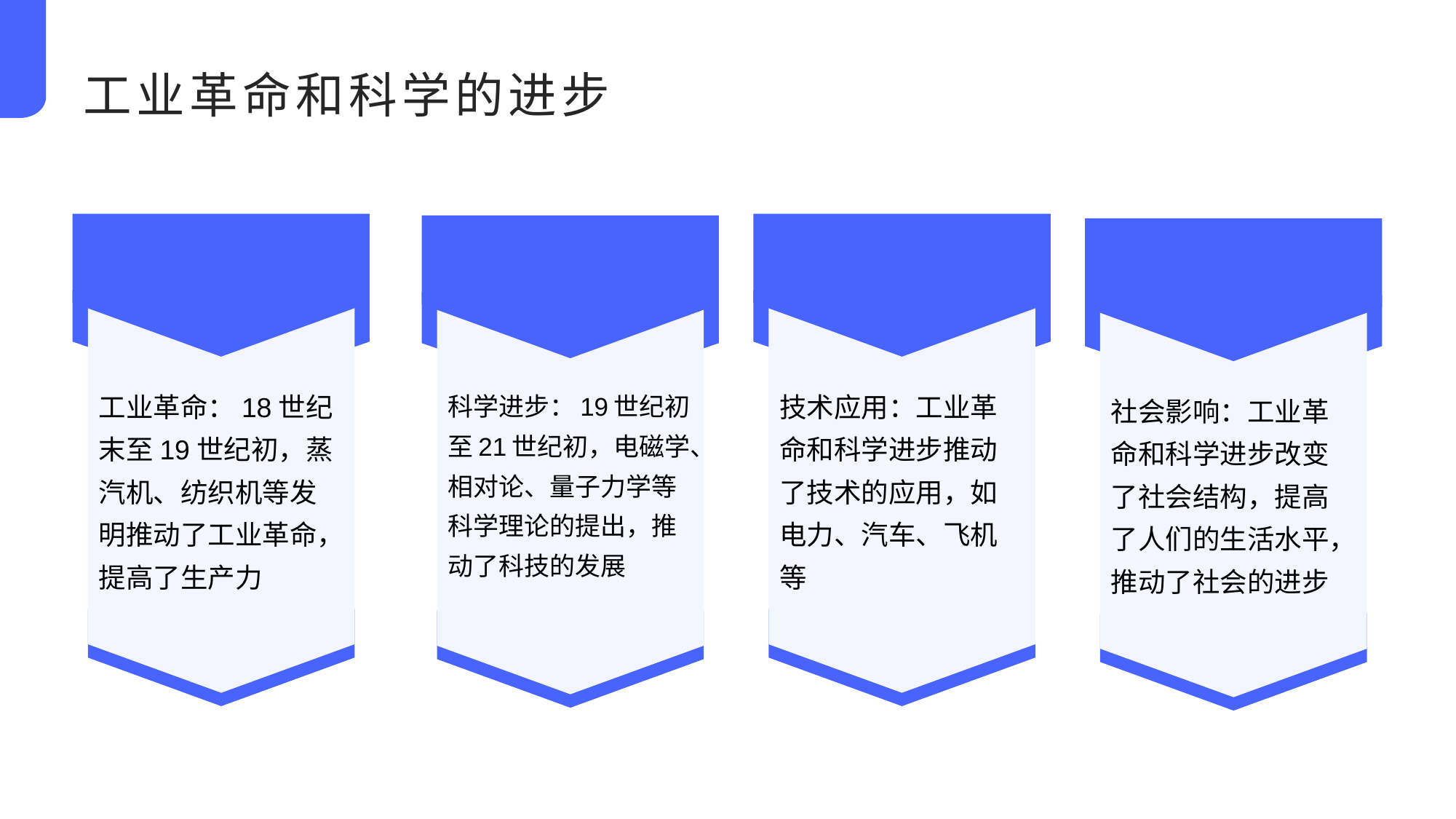

工业革命和科学的进步

工业革命：18世纪末至19世纪初，蒸汽机、纺织机等发明推动了工业革命，提高了生产力
技术应用：工业革命和科学进步推动了技术的应用，如电力、汽车、飞机等
科学进步：19世纪初至21世纪初，电磁学、相对论、量子力学等科学理论的提出，推动了科技的发展
社会影响：工业革命和科学进步改变了社会结构，提高了人们的生活水平，推动了社会的进步